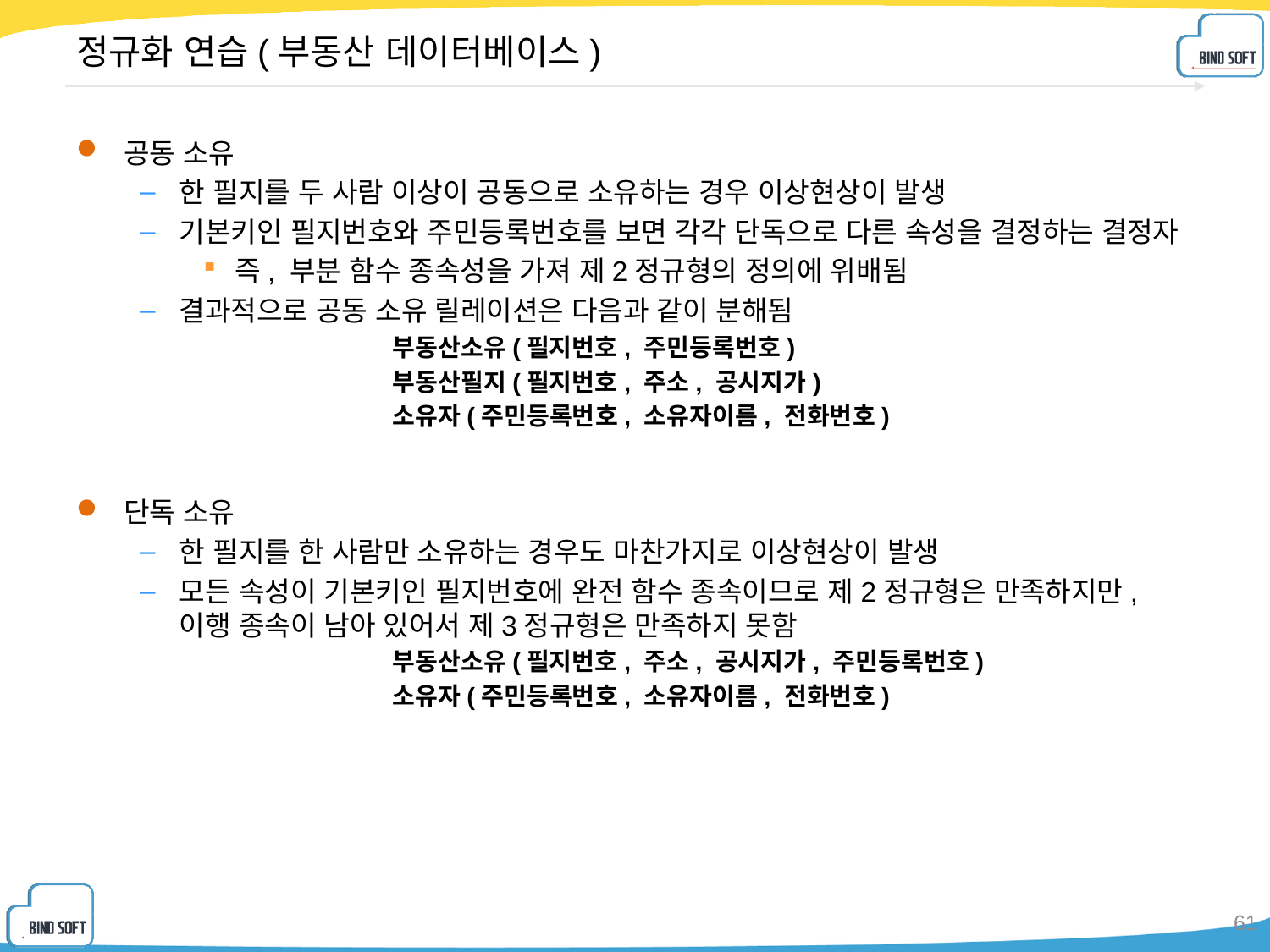

# 정규화 연습(부동산 데이터베이스)
공동 소유
한 필지를 두 사람 이상이 공동으로 소유하는 경우 이상현상이 발생
기본키인 필지번호와 주민등록번호를 보면 각각 단독으로 다른 속성을 결정하는 결정자
즉, 부분 함수 종속성을 가져 제2정규형의 정의에 위배됨
결과적으로 공동 소유 릴레이션은 다음과 같이 분해됨
		부동산소유(필지번호, 주민등록번호)
		부동산필지(필지번호, 주소, 공시지가)
		소유자(주민등록번호, 소유자이름, 전화번호)

단독 소유
한 필지를 한 사람만 소유하는 경우도 마찬가지로 이상현상이 발생
모든 속성이 기본키인 필지번호에 완전 함수 종속이므로 제2정규형은 만족하지만, 이행 종속이 남아 있어서 제3정규형은 만족하지 못함
		부동산소유(필지번호, 주소, 공시지가, 주민등록번호)
		소유자(주민등록번호, 소유자이름, 전화번호)
61